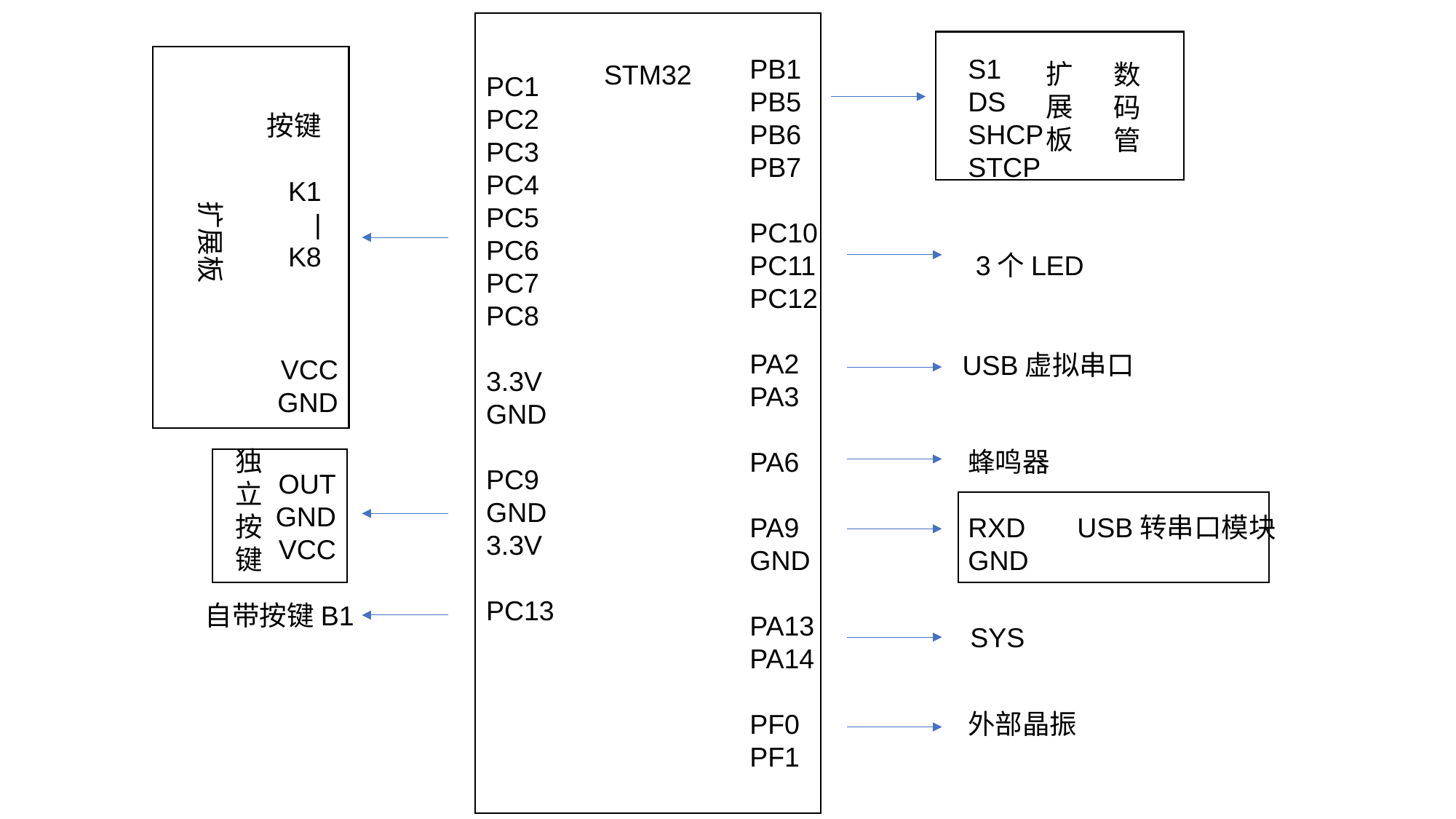

PC1
PC2
PC3
PC4
PC5
PC6
PC7
PC8

3.3V
GND

PC9
GND
3.3V

PC13

扩
展
板

VCC
GND
PB1 		S1
PB5 		DS
PB6 		SHCP
PB7 		STCP

PC10
PC11		 3个LED
PC12

PA2
PA3

PA6		蜂鸣器

PA9 		RXD	USB转串口模块
GND 		GND

PA13
PA14

PF0 		外部晶振
PF1

STM32
数码管

按键

K1
|
K8

扩展板
USB虚拟串口
独立按键
OUT
  GND
VCC

自带按键B1
SYS